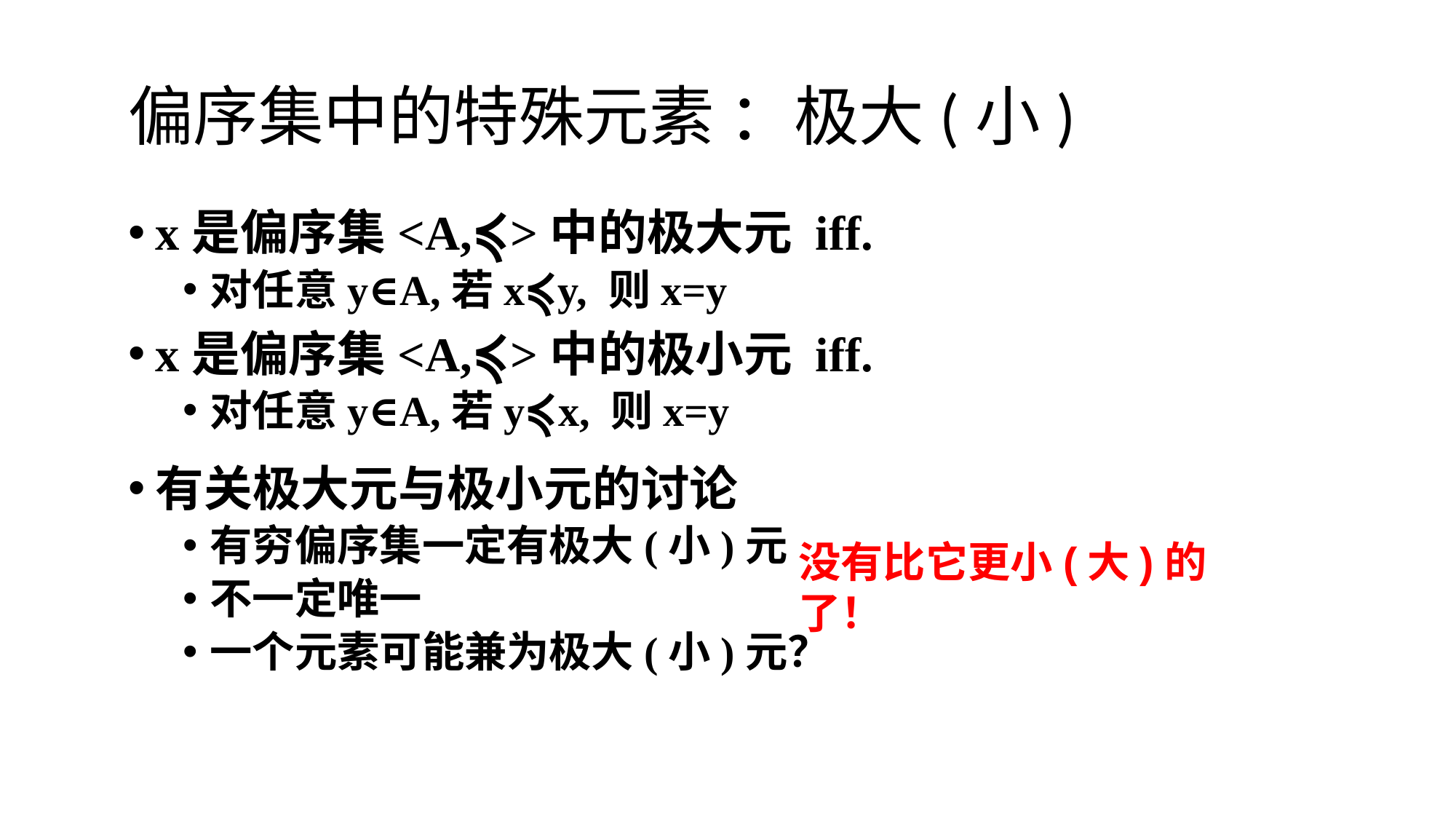

# 偏序集中的特殊元素 ：极大(小)
x是偏序集<A,≼>中的极大元 iff.
对任意y∈A,若x≼y, 则x=y
x是偏序集<A,≼>中的极小元 iff.
对任意y∈A,若y≼x, 则x=y
有关极大元与极小元的讨论
有穷偏序集一定有极大(小)元
不一定唯一
一个元素可能兼为极大(小)元？
没有比它更小(大)的了！